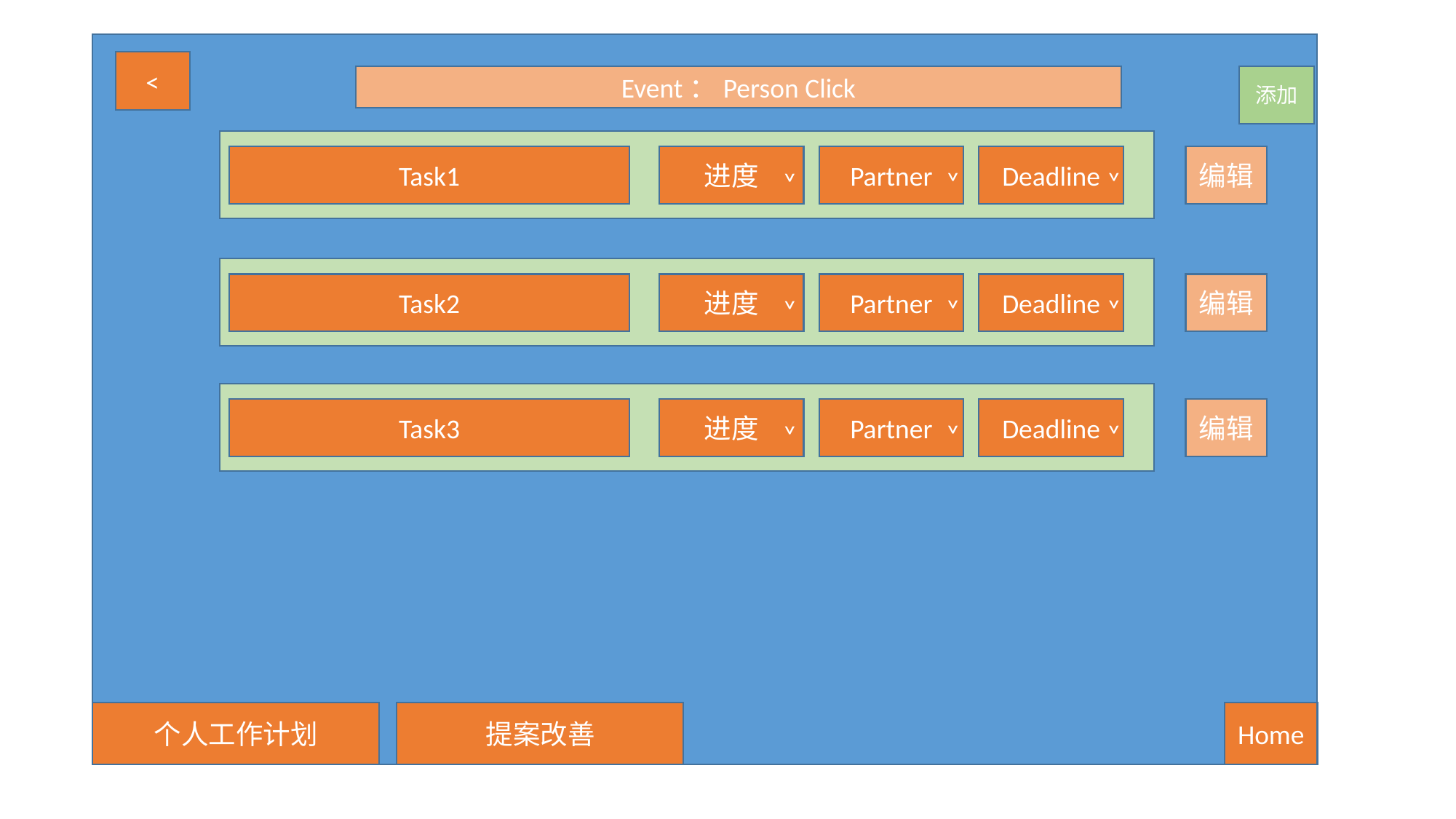

<
Event：Person Click
添加

Task1
进度
Partner
Deadline
编辑
˅
˅
˅

Task2
进度
Partner
Deadline
编辑
˅
˅
˅

Task3
进度
Partner
Deadline
编辑
˅
˅
˅
个人工作计划
提案改善
Home